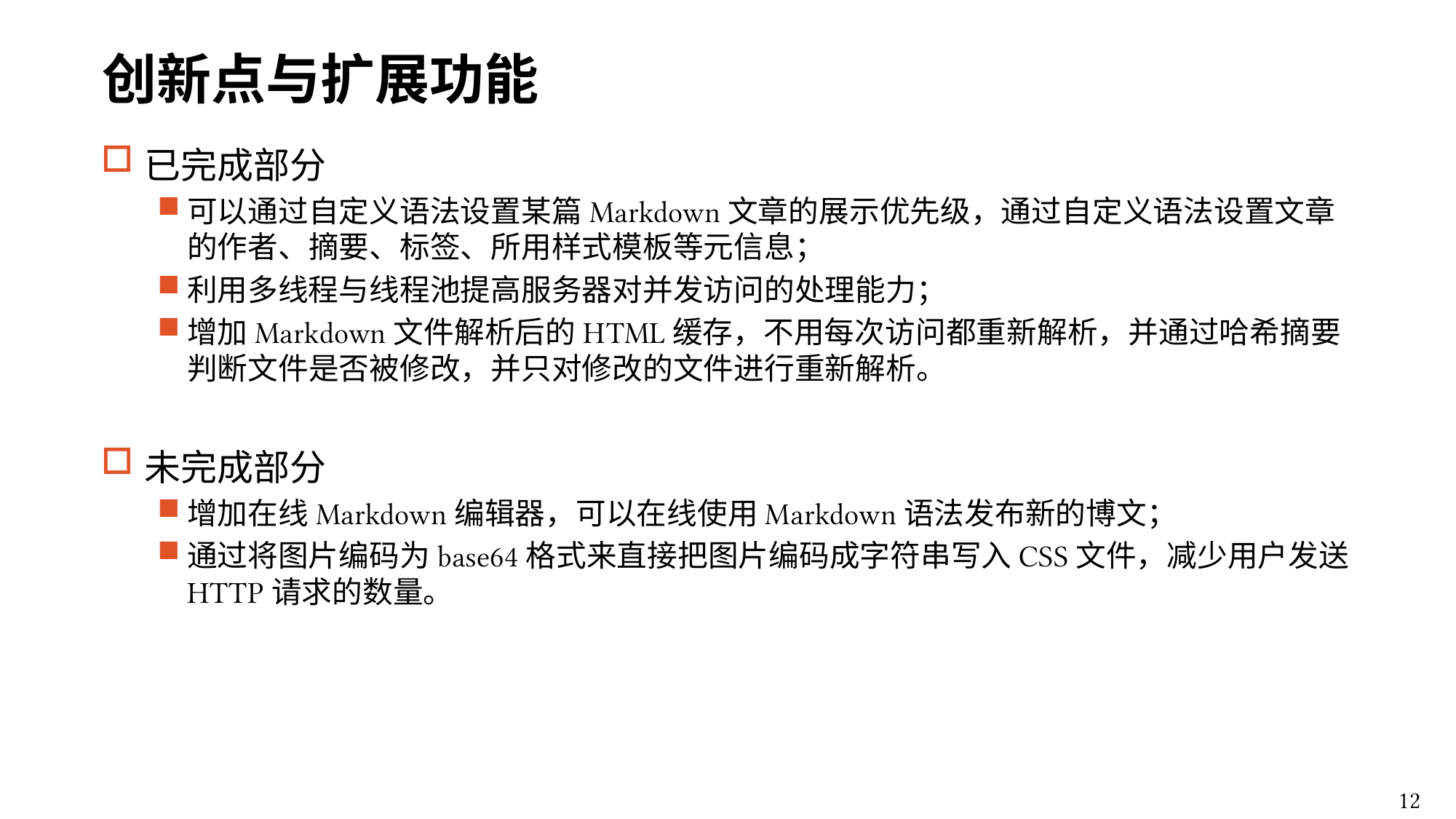

# 创新点与扩展功能
已完成部分
可以通过自定义语法设置某篇Markdown文章的展示优先级，通过自定义语法设置文章的作者、摘要、标签、所用样式模板等元信息；
利用多线程与线程池提高服务器对并发访问的处理能力；
增加Markdown文件解析后的HTML缓存，不用每次访问都重新解析，并通过哈希摘要判断文件是否被修改，并只对修改的文件进行重新解析。

未完成部分
增加在线Markdown编辑器，可以在线使用Markdown语法发布新的博文；
通过将图片编码为base64格式来直接把图片编码成字符串写入CSS文件，减少用户发送HTTP请求的数量。

12